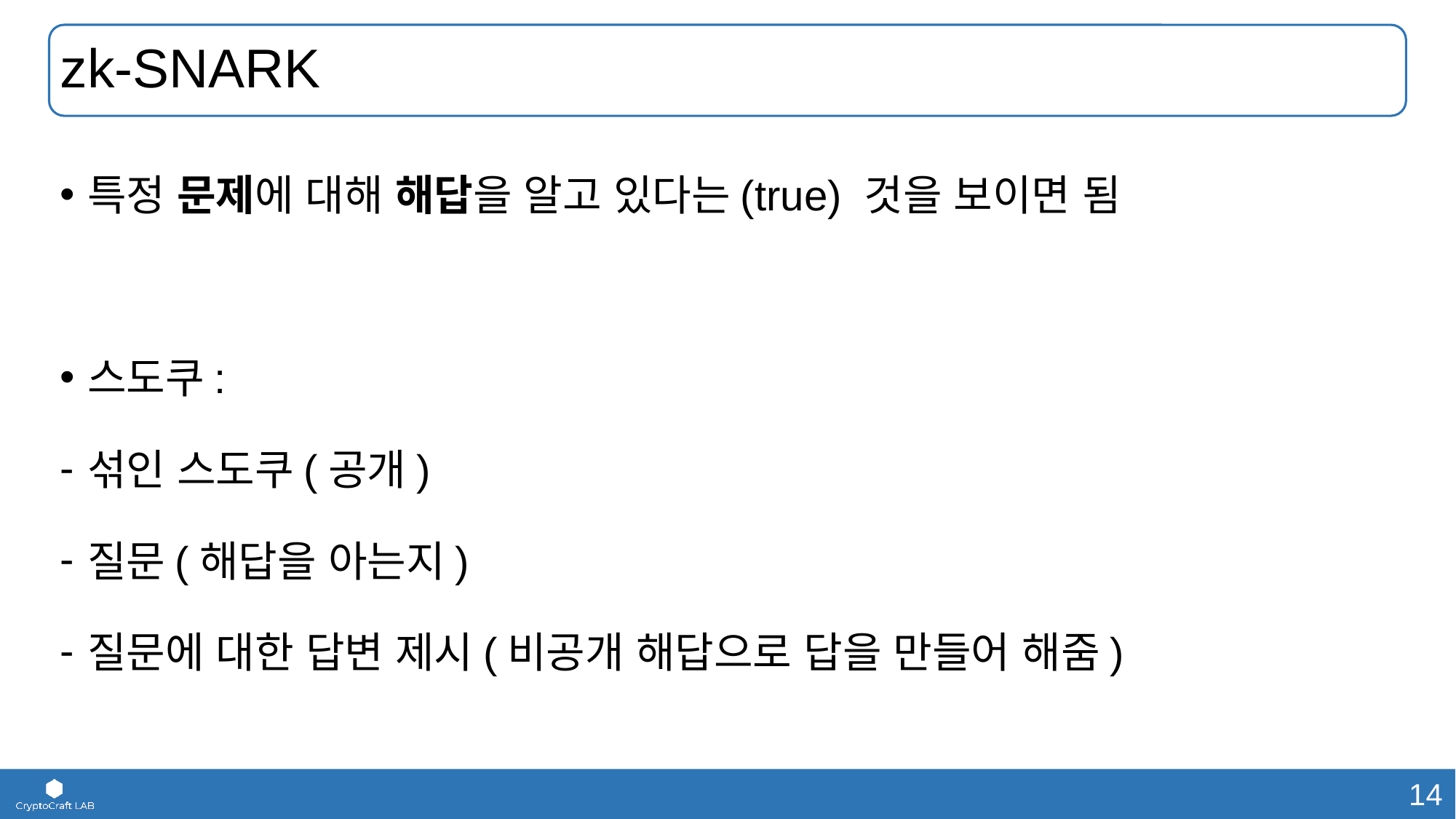

# zk-SNARK
특정 문제에 대해 해답을 알고 있다는(true) 것을 보이면 됨

스도쿠:
섞인 스도쿠(공개)
질문(해답을 아는지)
질문에 대한 답변 제시(비공개 해답으로 답을 만들어 해줌)